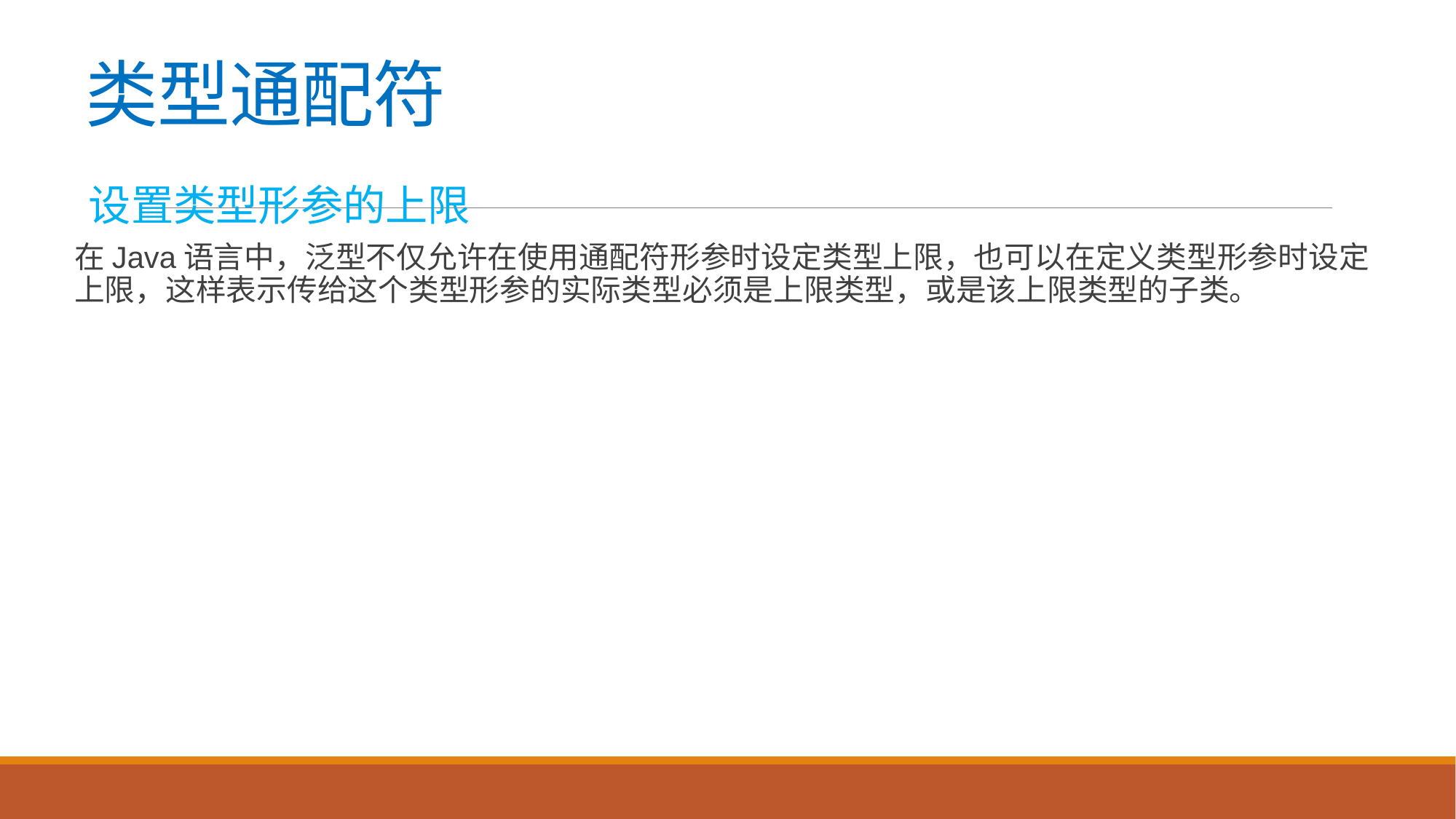

# 类型通配符
设置类型形参的上限
在Java语言中，泛型不仅允许在使用通配符形参时设定类型上限，也可以在定义类型形参时设定上限，这样表示传给这个类型形参的实际类型必须是上限类型，或是该上限类型的子类。